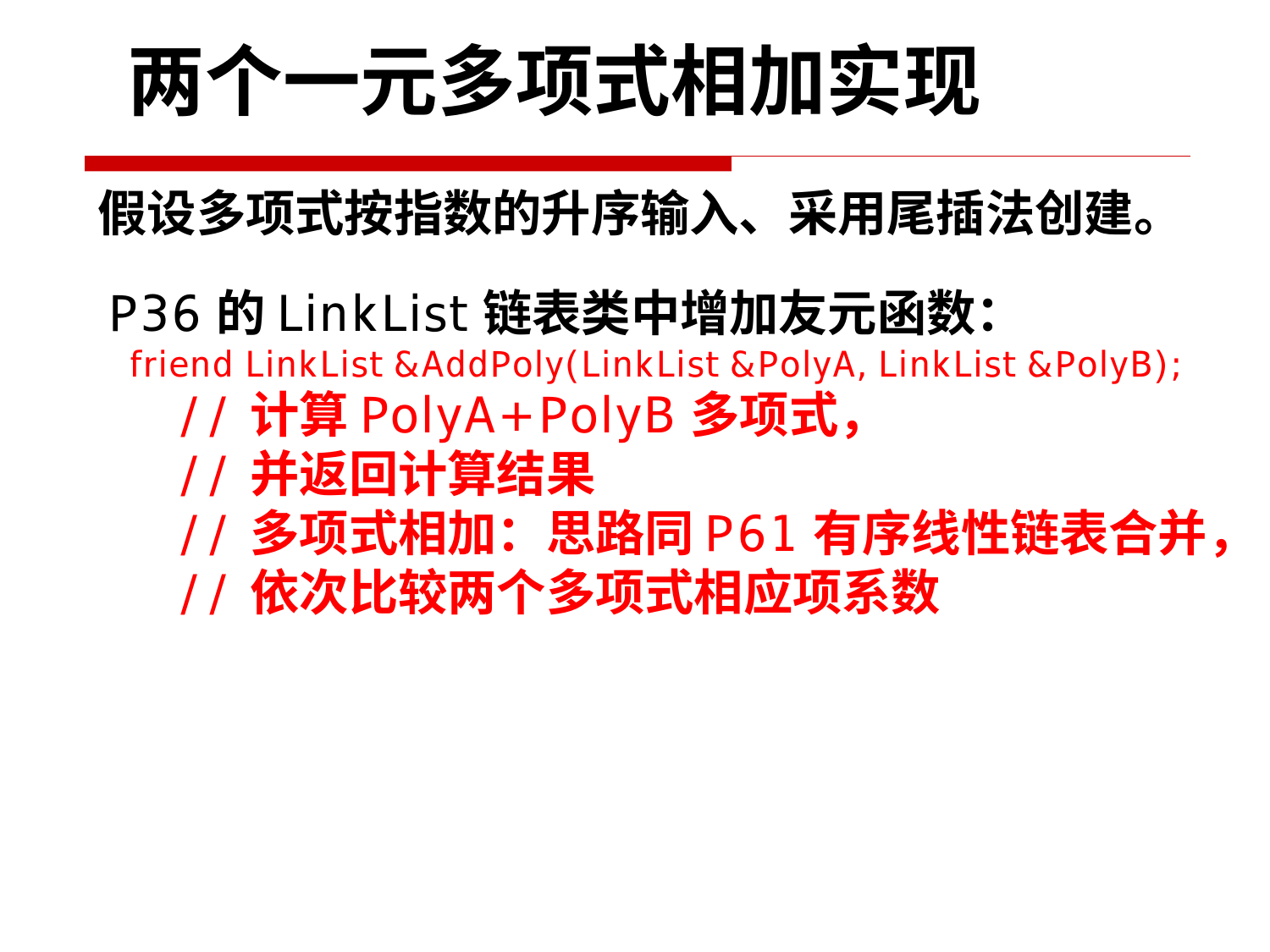

两个一元多项式相加实现
假设多项式按指数的升序输入、采用尾插法创建。
P36的LinkList链表类中增加友元函数：
  friend LinkList &AddPoly(LinkList &PolyA, LinkList &PolyB);
     //计算PolyA+PolyB多项式，
     //并返回计算结果
     //多项式相加：思路同P61有序线性链表合并，
     //依次比较两个多项式相应项系数